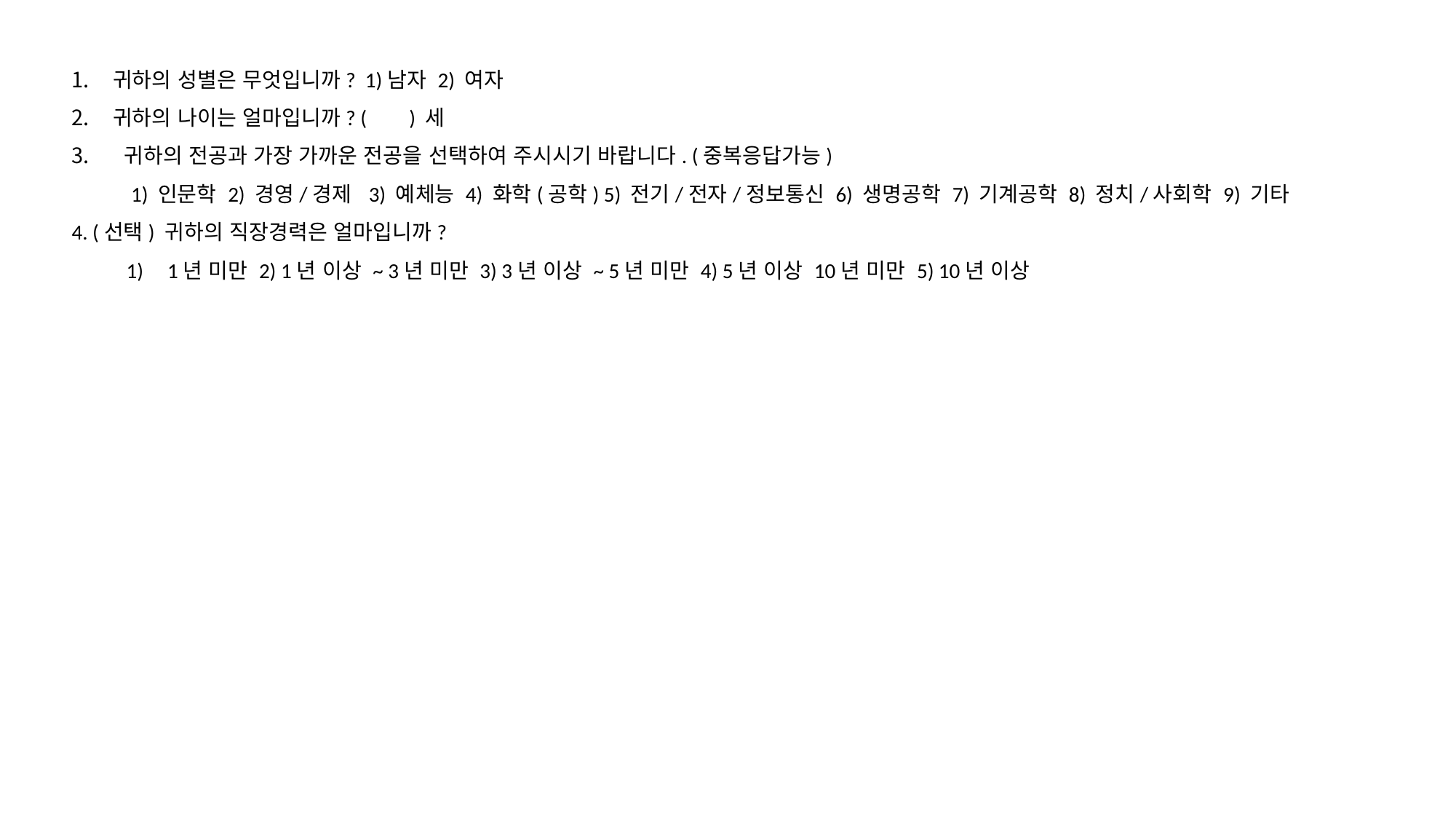

귀하의 성별은 무엇입니까?  1)남자 2) 여자
귀하의 나이는 얼마입니까? (         ) 세
 귀하의 전공과 가장 가까운 전공을 선택하여 주시시기 바랍니다. (중복응답가능)
 1) 인문학 2) 경영/경제  3) 예체능 4) 화학(공학) 5) 전기/전자/정보통신 6) 생명공학 7) 기계공학 8) 정치/사회학 9) 기타
4. (선택) 귀하의 직장경력은 얼마입니까?
1년 미만 2) 1년 이상 ~ 3년 미만 3) 3년 이상 ~ 5년 미만 4) 5년 이상 10년 미만 5) 10년 이상